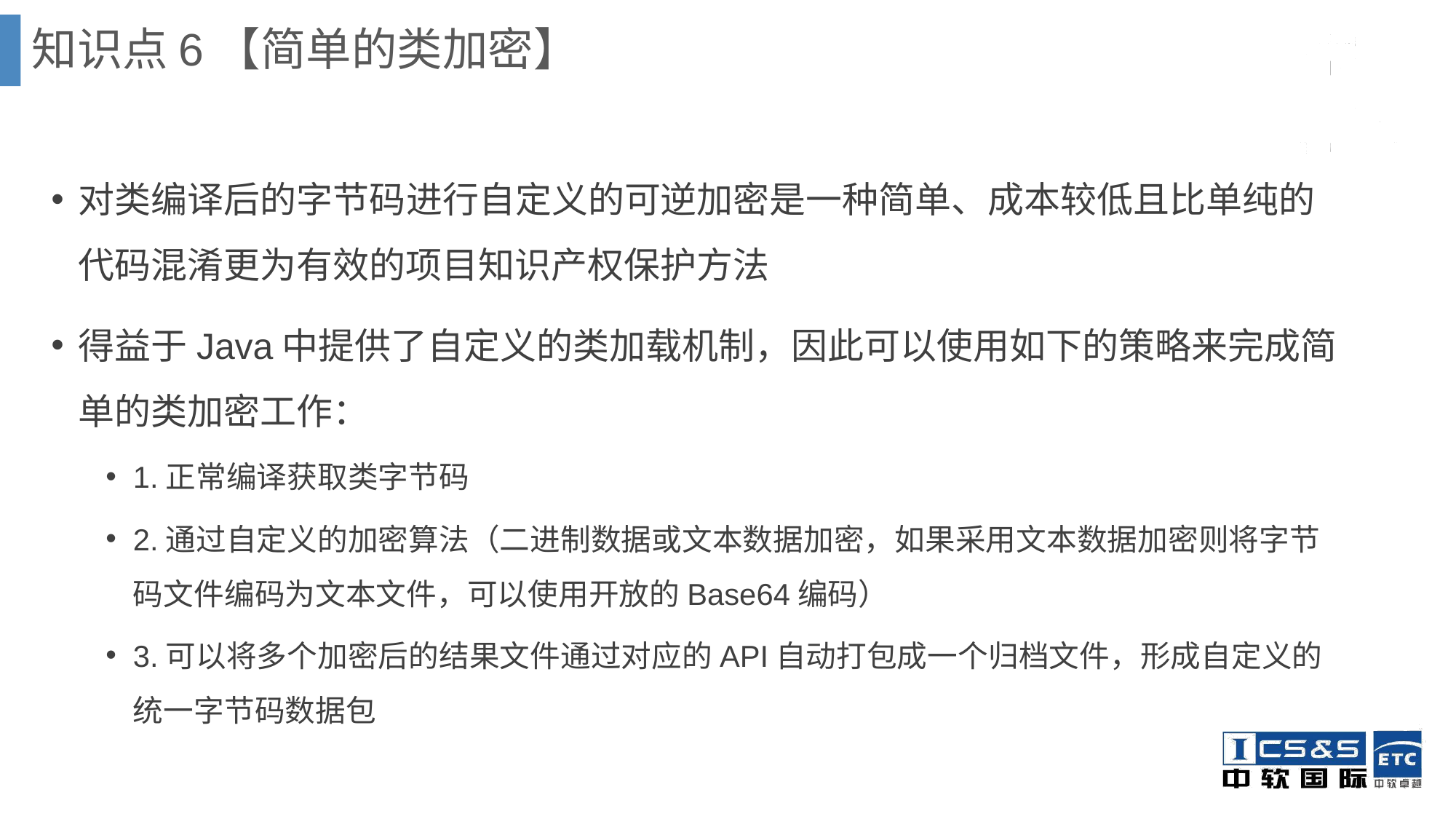

知识点6【简单的类加密】
对类编译后的字节码进行自定义的可逆加密是一种简单、成本较低且比单纯的代码混淆更为有效的项目知识产权保护方法
得益于Java中提供了自定义的类加载机制，因此可以使用如下的策略来完成简单的类加密工作：
1.正常编译获取类字节码
2.通过自定义的加密算法（二进制数据或文本数据加密，如果采用文本数据加密则将字节码文件编码为文本文件，可以使用开放的Base64编码）
3.可以将多个加密后的结果文件通过对应的API自动打包成一个归档文件，形成自定义的统一字节码数据包